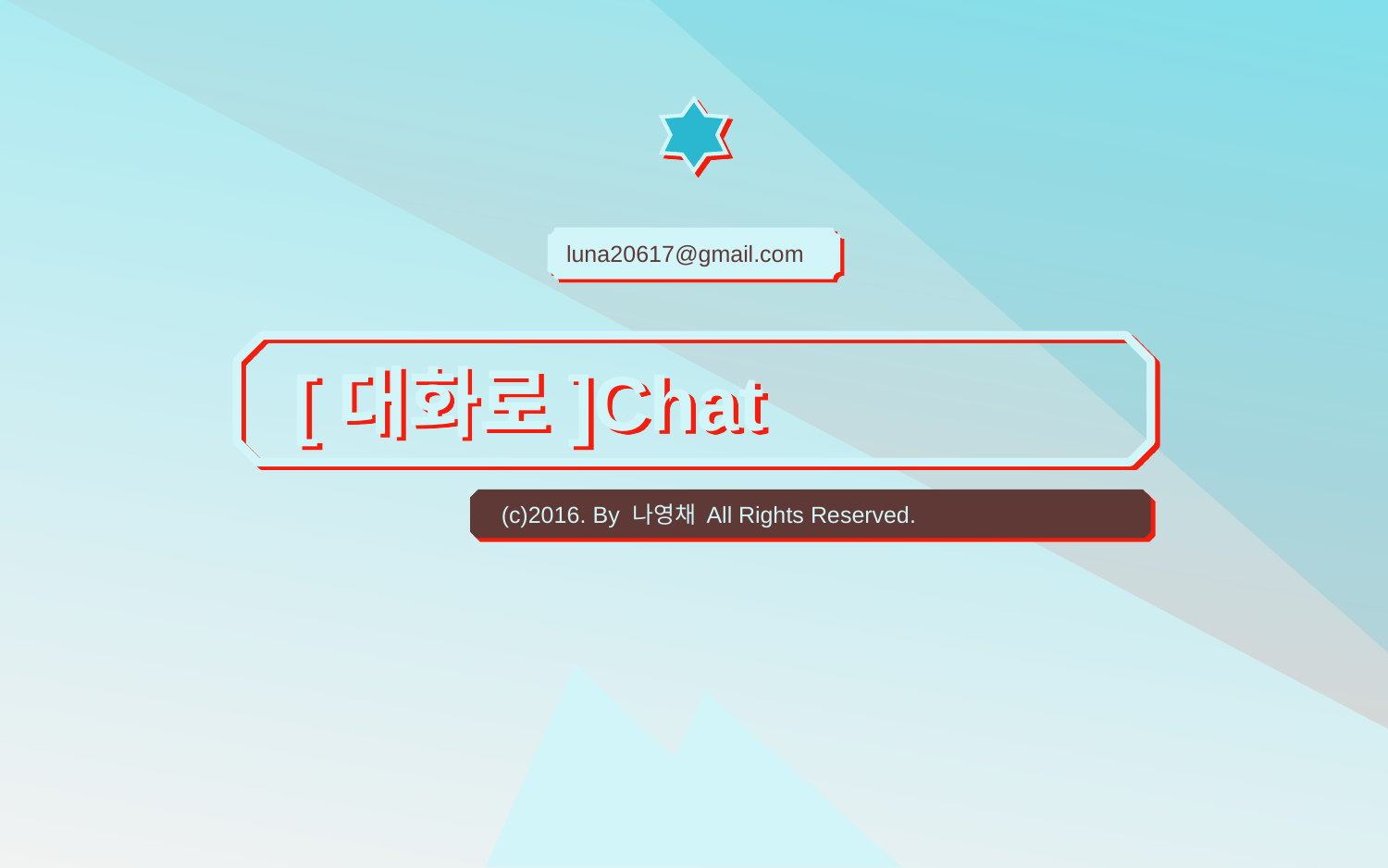

luna20617@gmail.com
[대화로]Chat
(c)2016. By 나영채 All Rights Reserved.